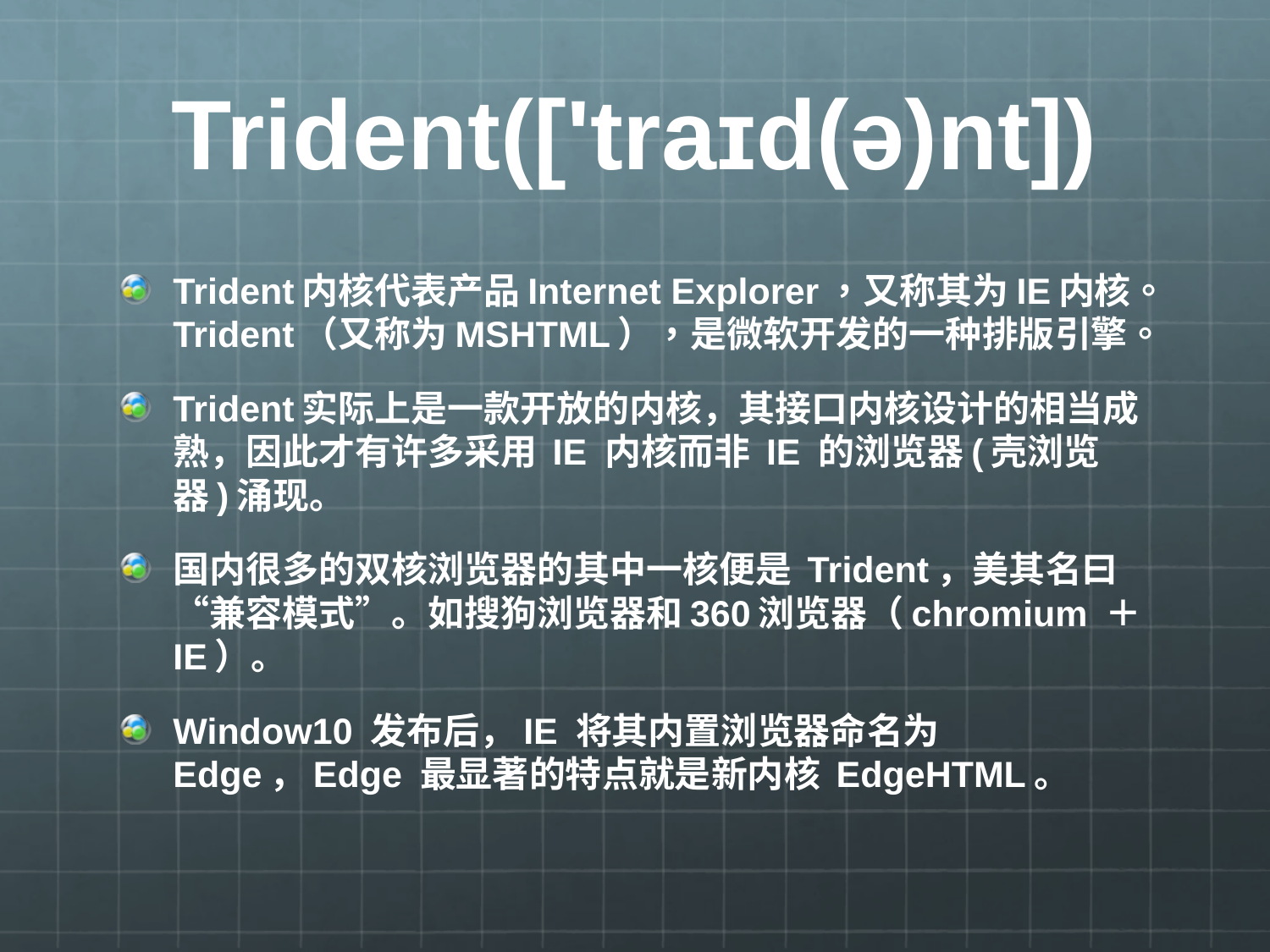

# Trident(['traɪd(ə)nt])
Trident内核代表产品Internet Explorer，又称其为IE内核。Trident（又称为MSHTML），是微软开发的一种排版引擎。
Trident实际上是一款开放的内核，其接口内核设计的相当成熟，因此才有许多采用 IE 内核而非 IE 的浏览器(壳浏览器)涌现。
国内很多的双核浏览器的其中一核便是 Trident，美其名曰 “兼容模式”。如搜狗浏览器和360浏览器（chromium ＋IE）。
Window10 发布后，IE 将其内置浏览器命名为 Edge，Edge 最显著的特点就是新内核 EdgeHTML。